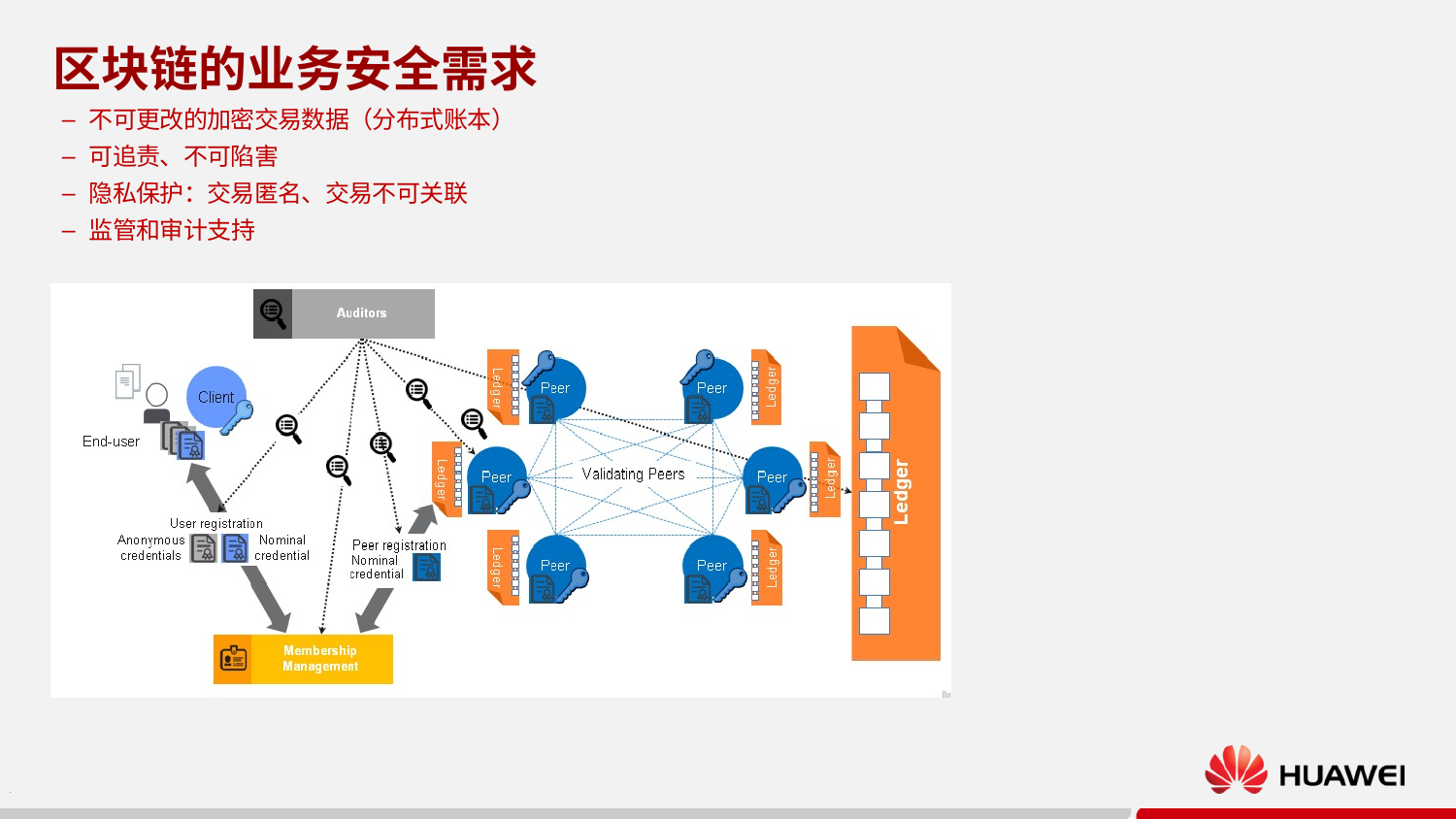

# 区块链的业务安全需求
不可更改的加密交易数据（分布式账本）
可追责、不可陷害
隐私保护：交易匿名、交易不可关联
监管和审计支持

6